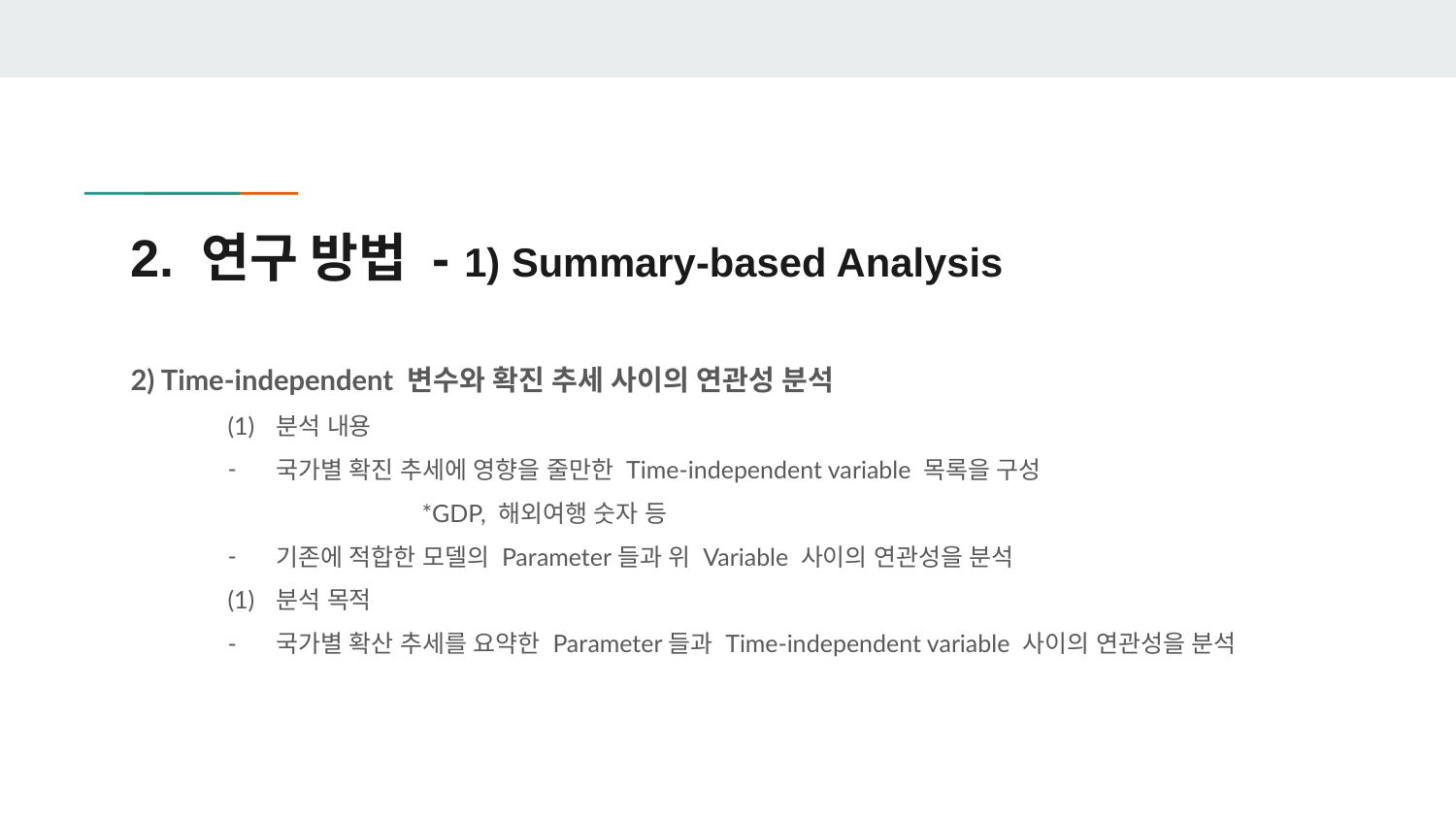

# 2. 연구 방법 - 1) Summary-based Analysis
2) Time-independent 변수와 확진 추세 사이의 연관성 분석
분석 내용
국가별 확진 추세에 영향을 줄만한 Time-independent variable 목록을 구성
		*GDP, 해외여행 숫자 등
기존에 적합한 모델의 Parameter들과 위 Variable 사이의 연관성을 분석
분석 목적
국가별 확산 추세를 요약한 Parameter들과 Time-independent variable 사이의 연관성을 분석